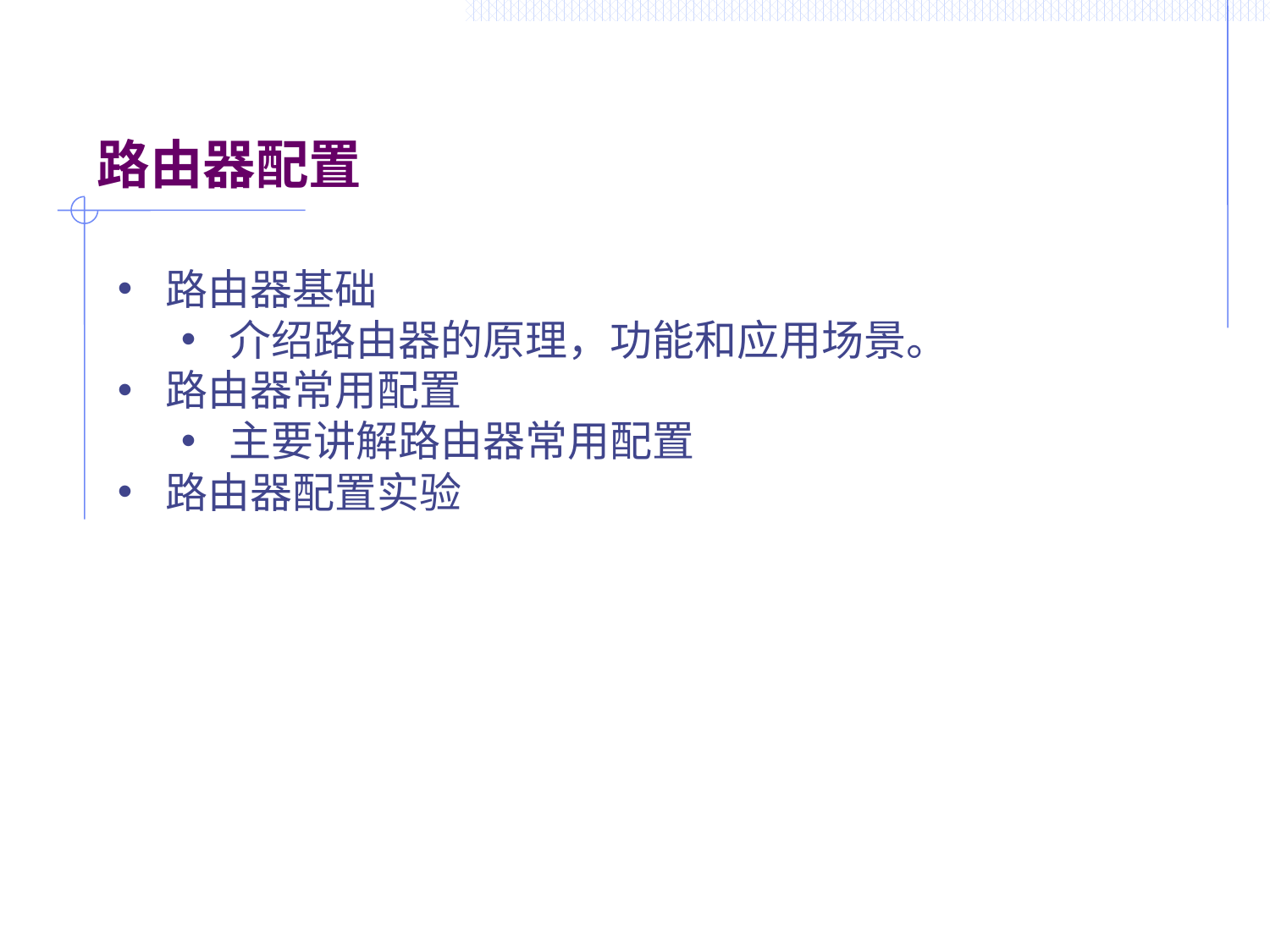

# 路由器配置
路由器基础
介绍路由器的原理，功能和应用场景。
路由器常用配置
主要讲解路由器常用配置
路由器配置实验